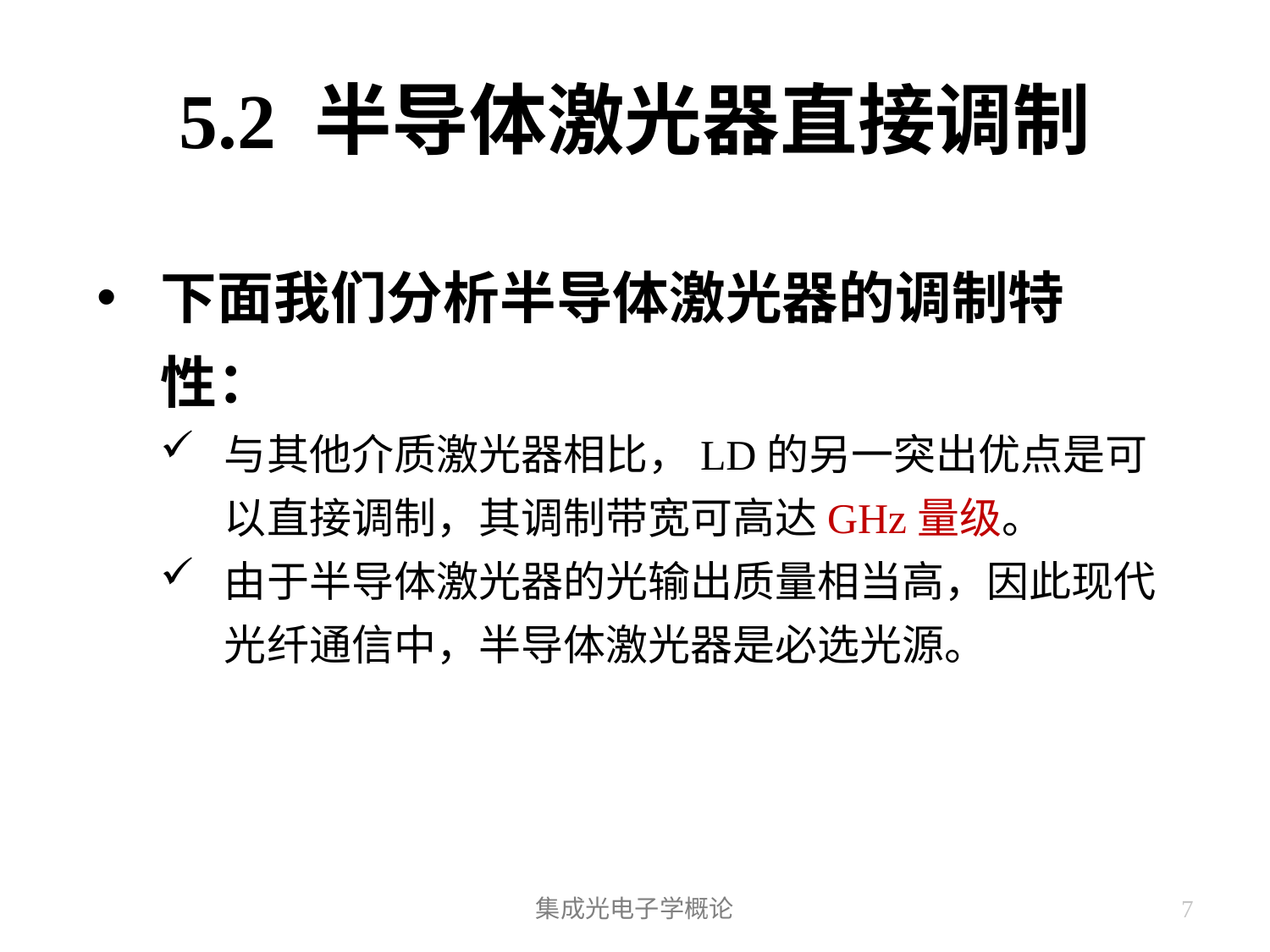

# 5.2 半导体激光器直接调制
下面我们分析半导体激光器的调制特性：
与其他介质激光器相比，LD的另一突出优点是可以直接调制，其调制带宽可高达GHz量级。
由于半导体激光器的光输出质量相当高，因此现代光纤通信中，半导体激光器是必选光源。
集成光电子学概论
7